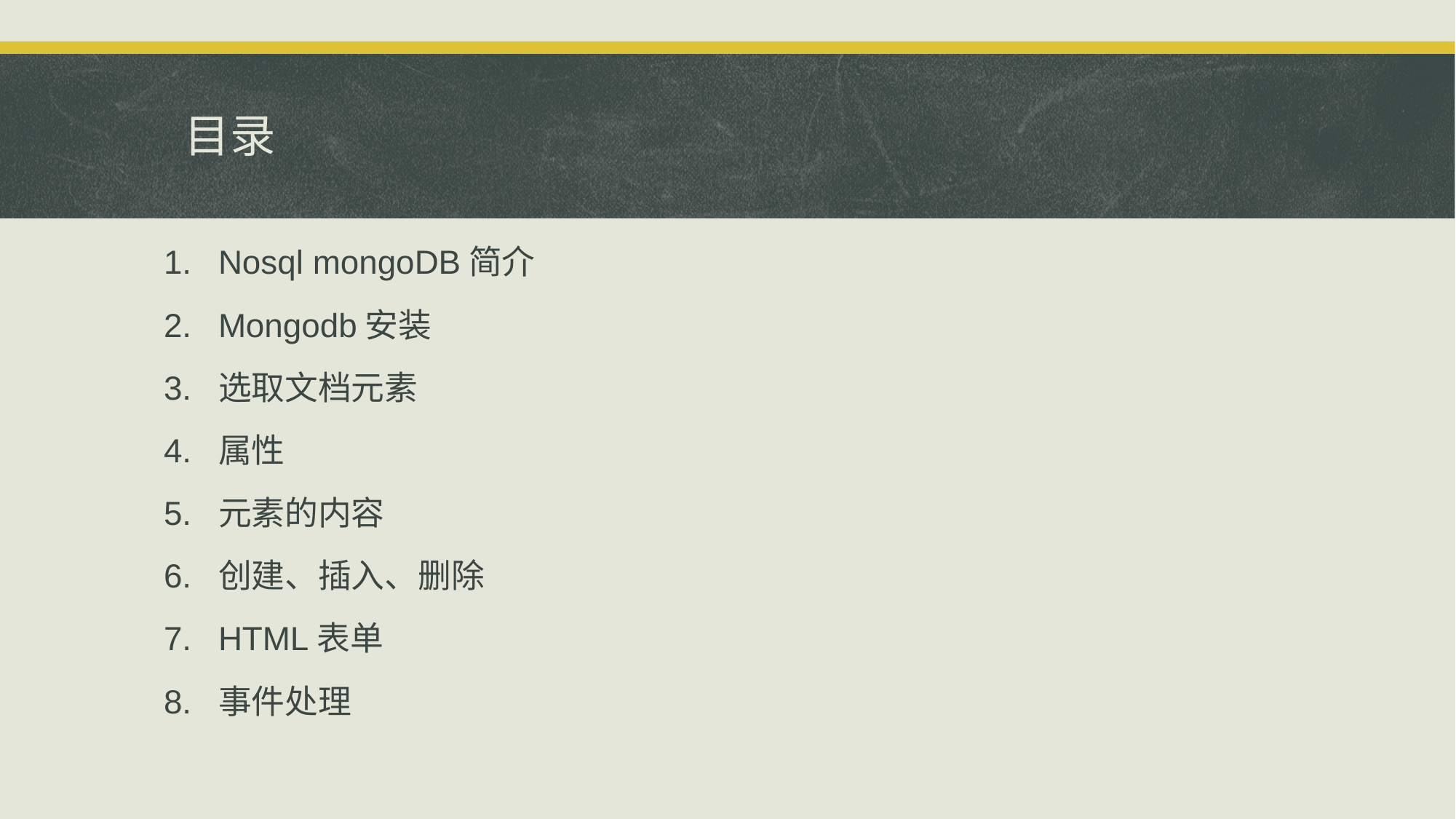

# 目录
Nosql mongoDB简介
Mongodb安装
选取文档元素
属性
元素的内容
创建、插入、删除
HTML表单
事件处理